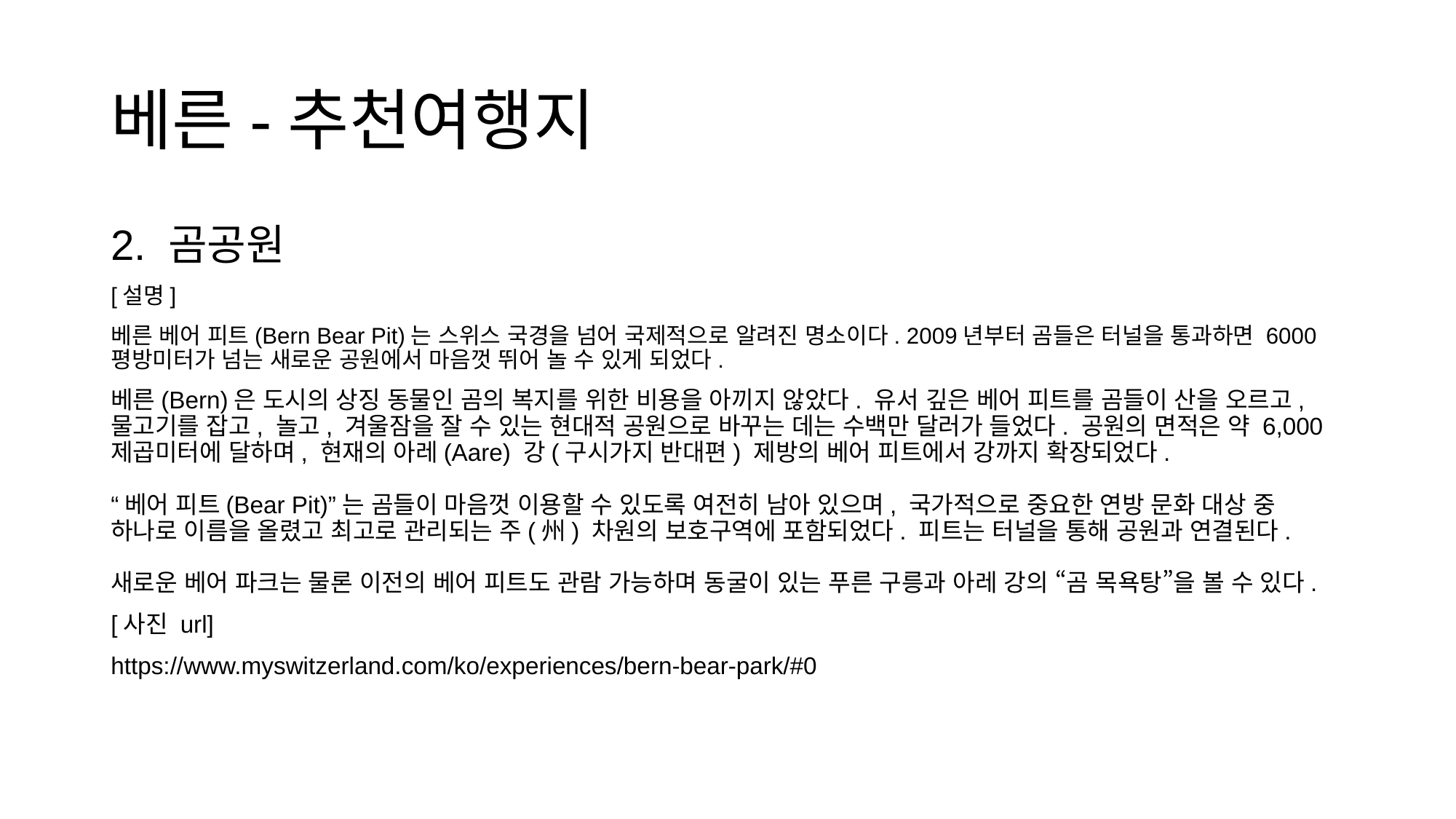

# 베른-추천여행지
2. 곰공원
[설명]
베른 베어 피트(Bern Bear Pit)는 스위스 국경을 넘어 국제적으로 알려진 명소이다. 2009년부터 곰들은 터널을 통과하면 6000 평방미터가 넘는 새로운 공원에서 마음껏 뛰어 놀 수 있게 되었다.
베른(Bern)은 도시의 상징 동물인 곰의 복지를 위한 비용을 아끼지 않았다. 유서 깊은 베어 피트를 곰들이 산을 오르고, 물고기를 잡고, 놀고, 겨울잠을 잘 수 있는 현대적 공원으로 바꾸는 데는 수백만 달러가 들었다. 공원의 면적은 약 6,000제곱미터에 달하며, 현재의 아레(Aare) 강(구시가지 반대편) 제방의 베어 피트에서 강까지 확장되었다.
“베어 피트(Bear Pit)”는 곰들이 마음껏 이용할 수 있도록 여전히 남아 있으며, 국가적으로 중요한 연방 문화 대상 중 하나로 이름을 올렸고 최고로 관리되는 주(州) 차원의 보호구역에 포함되었다. 피트는 터널을 통해 공원과 연결된다.
새로운 베어 파크는 물론 이전의 베어 피트도 관람 가능하며 동굴이 있는 푸른 구릉과 아레 강의 “곰 목욕탕”을 볼 수 있다.
[사진 url]
https://www.myswitzerland.com/ko/experiences/bern-bear-park/#0